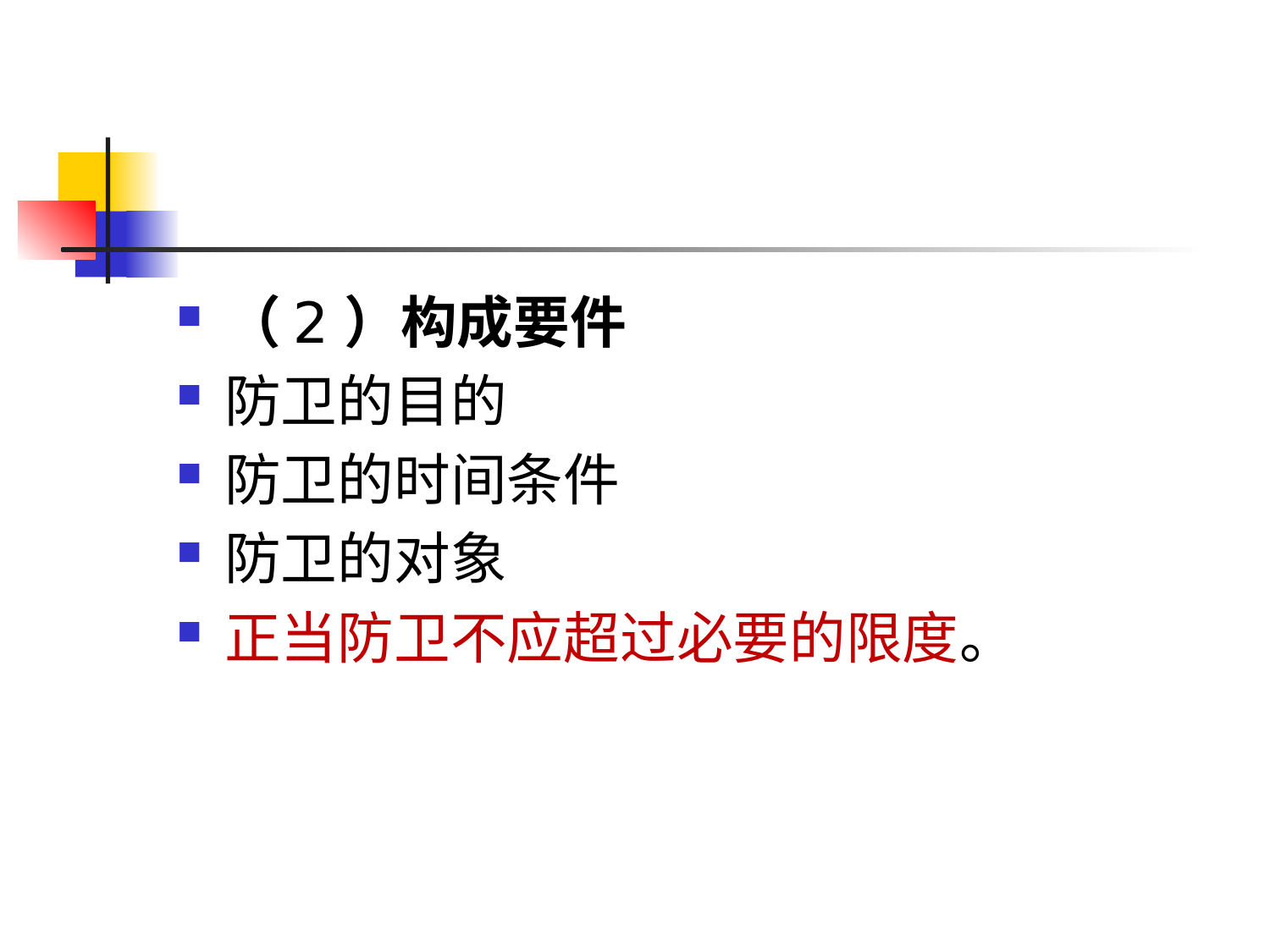

#
（2）构成要件
防卫的目的
防卫的时间条件
防卫的对象
正当防卫不应超过必要的限度。